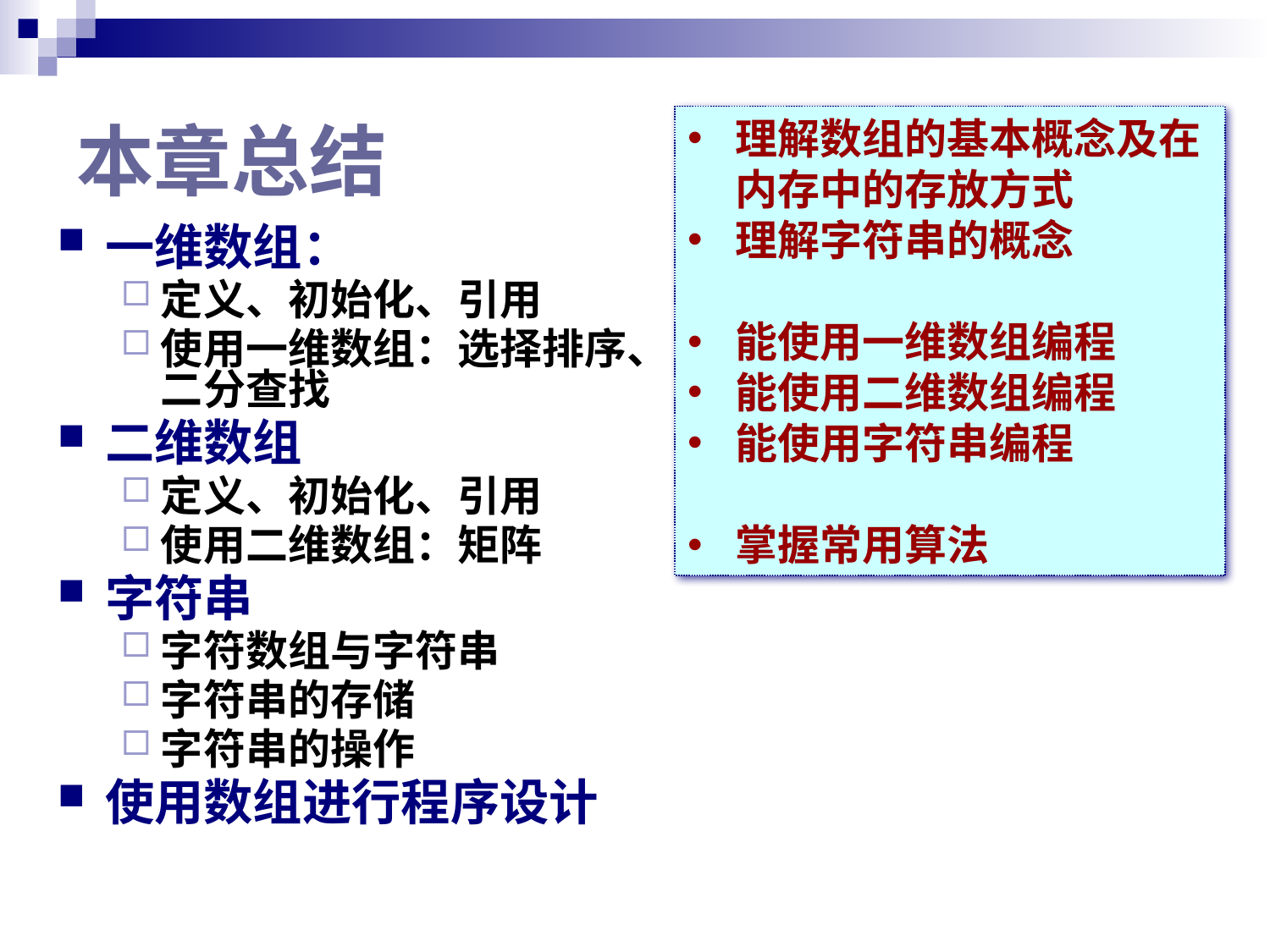

# 本章总结
理解数组的基本概念及在内存中的存放方式
理解字符串的概念

能使用一维数组编程
能使用二维数组编程
能使用字符串编程

掌握常用算法
一维数组：
定义、初始化、引用
使用一维数组：选择排序、二分查找
二维数组
定义、初始化、引用
使用二维数组：矩阵
字符串
字符数组与字符串
字符串的存储
字符串的操作
使用数组进行程序设计